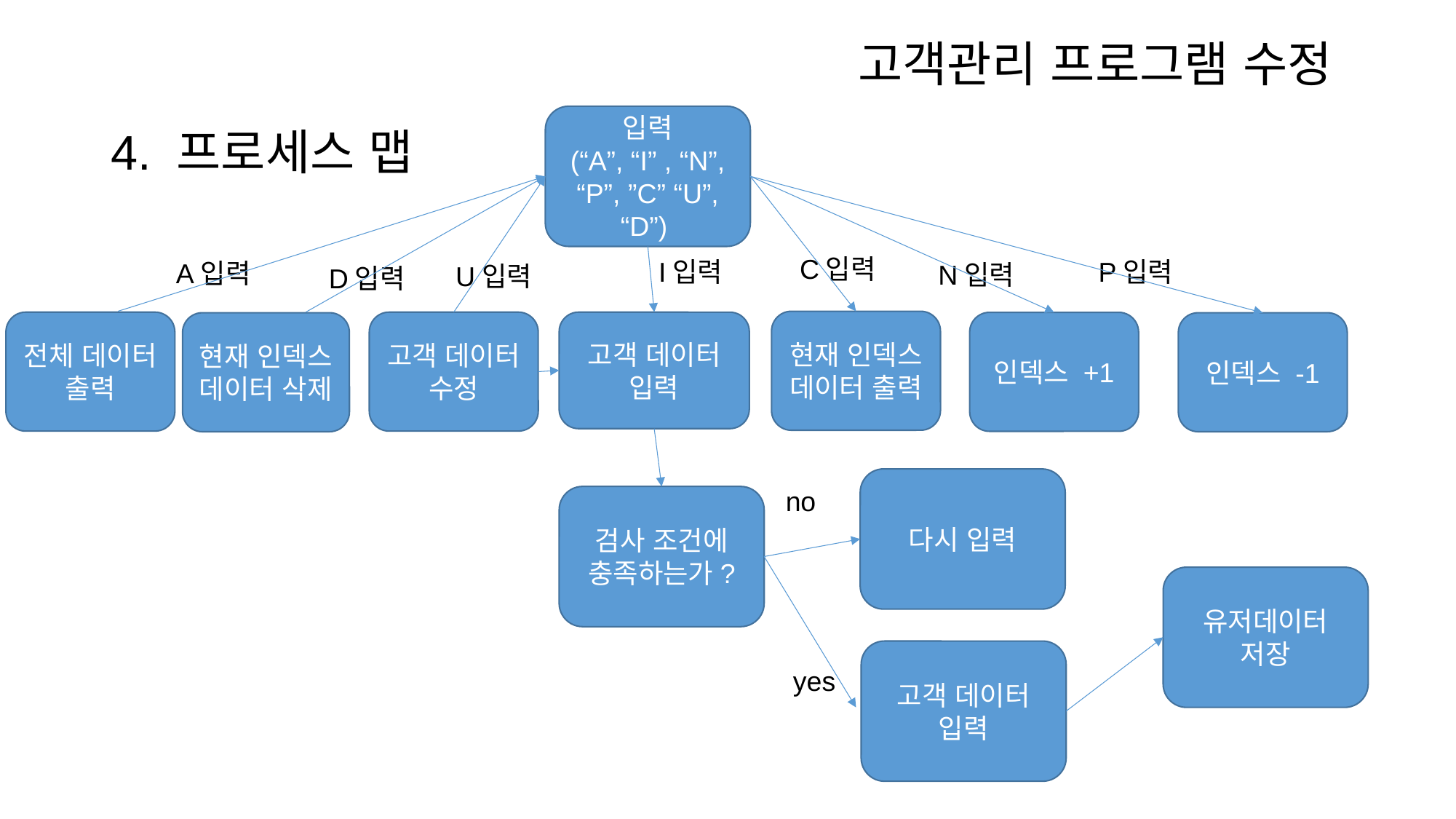

고객관리 프로그램 수정
# 4. 프로세스 맵
입력
(“A”, “I” , “N”, “P”, ”C” “U”, “D”)
C입력
P입력
I입력
A입력
N입력
U입력
D입력
현재 인덱스 데이터 출력
고객 데이터 수정
전체 데이터 출력
고객 데이터 입력
인덱스 +1
현재 인덱스 데이터 삭제
인덱스 -1
다시 입력
no
검사 조건에 충족하는가?
유저데이터 저장
고객 데이터 입력
yes